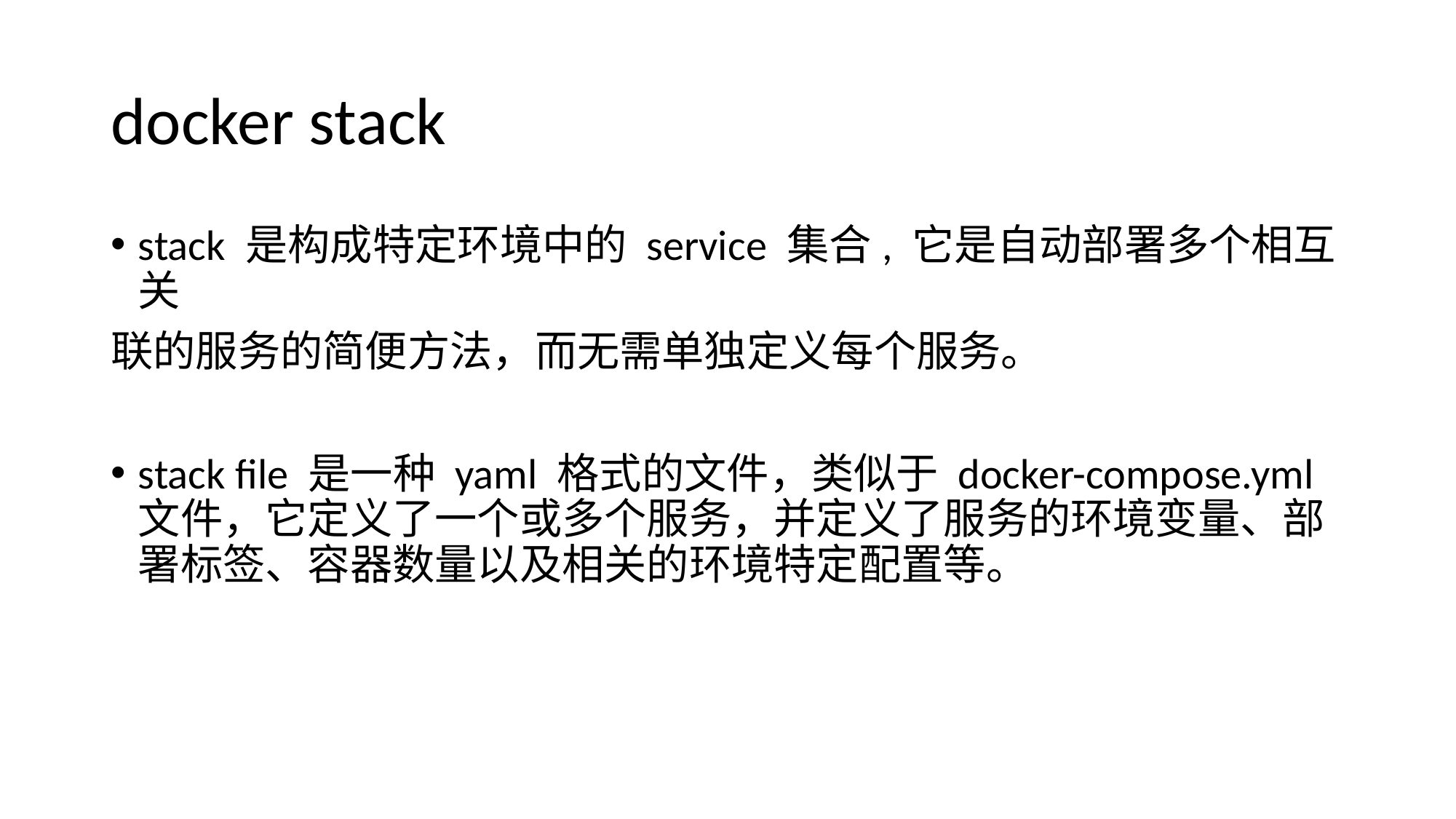

# docker stack
stack 是构成特定环境中的 service 集合, 它是自动部署多个相互关
联的服务的简便方法，而无需单独定义每个服务。

stack file 是一种 yaml 格式的文件，类似于 docker-compose.yml 文件，它定义了一个或多个服务，并定义了服务的环境变量、部署标签、容器数量以及相关的环境特定配置等。